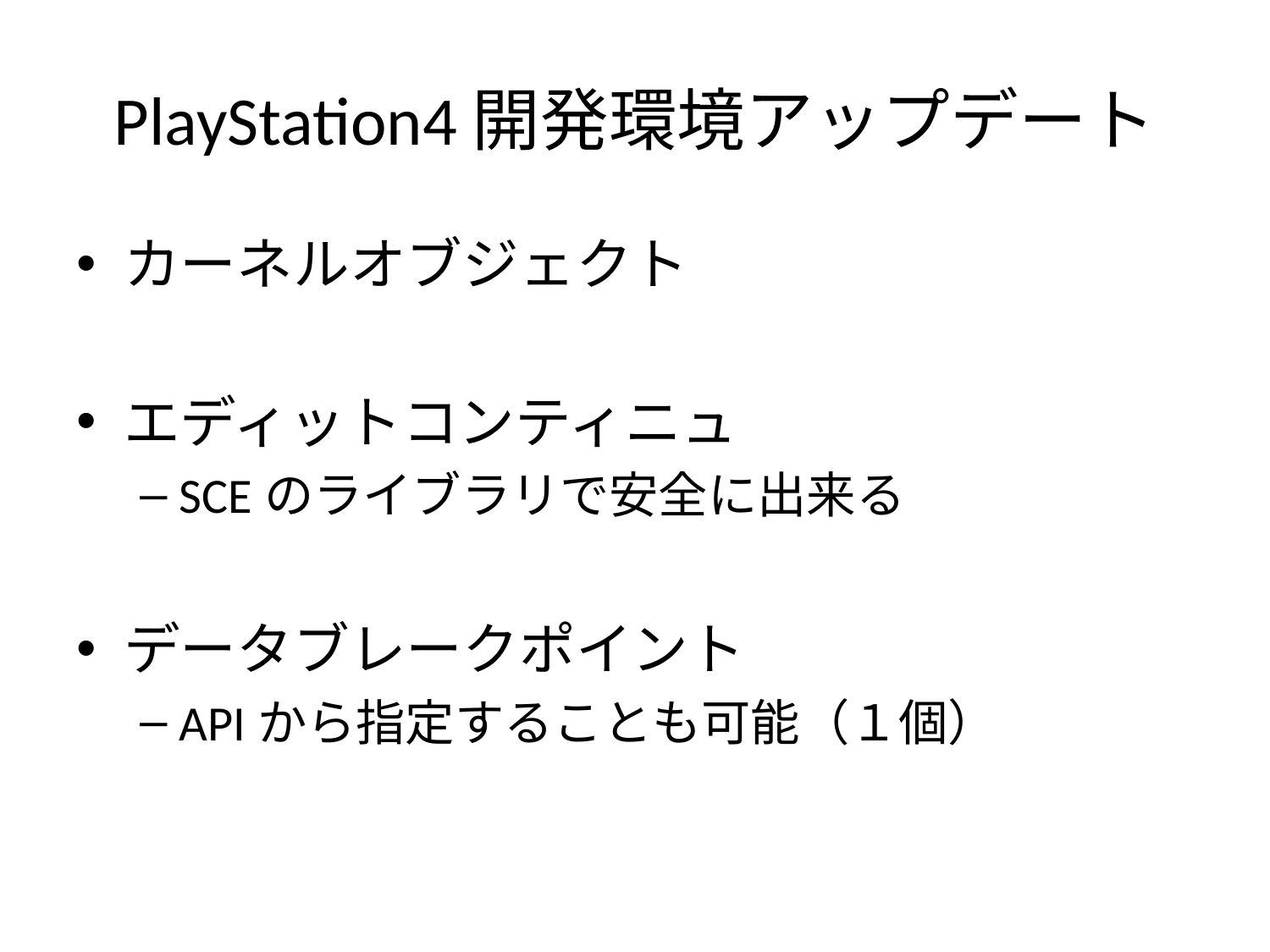

# PlayStation4開発環境アップデート
カーネルオブジェクト

エディットコンティニュ
SCEのライブラリで安全に出来る

データブレークポイント
APIから指定することも可能（１個）